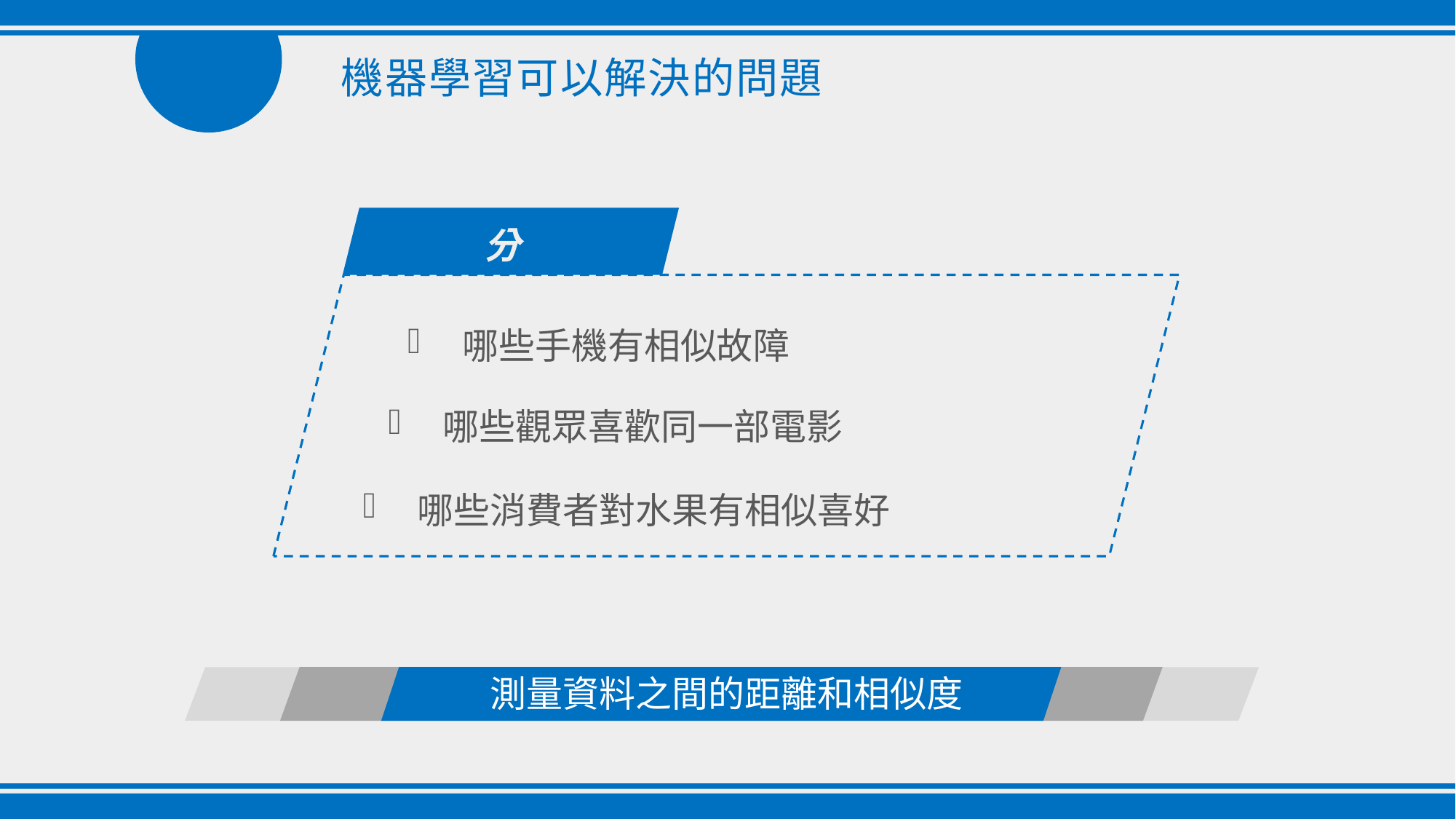

機器學習可以解決的問題
分群

哪些手機有相似故障
哪些觀眾喜歡同一部電影
哪些消費者對水果有相似喜好
測量資料之間的距離和相似度